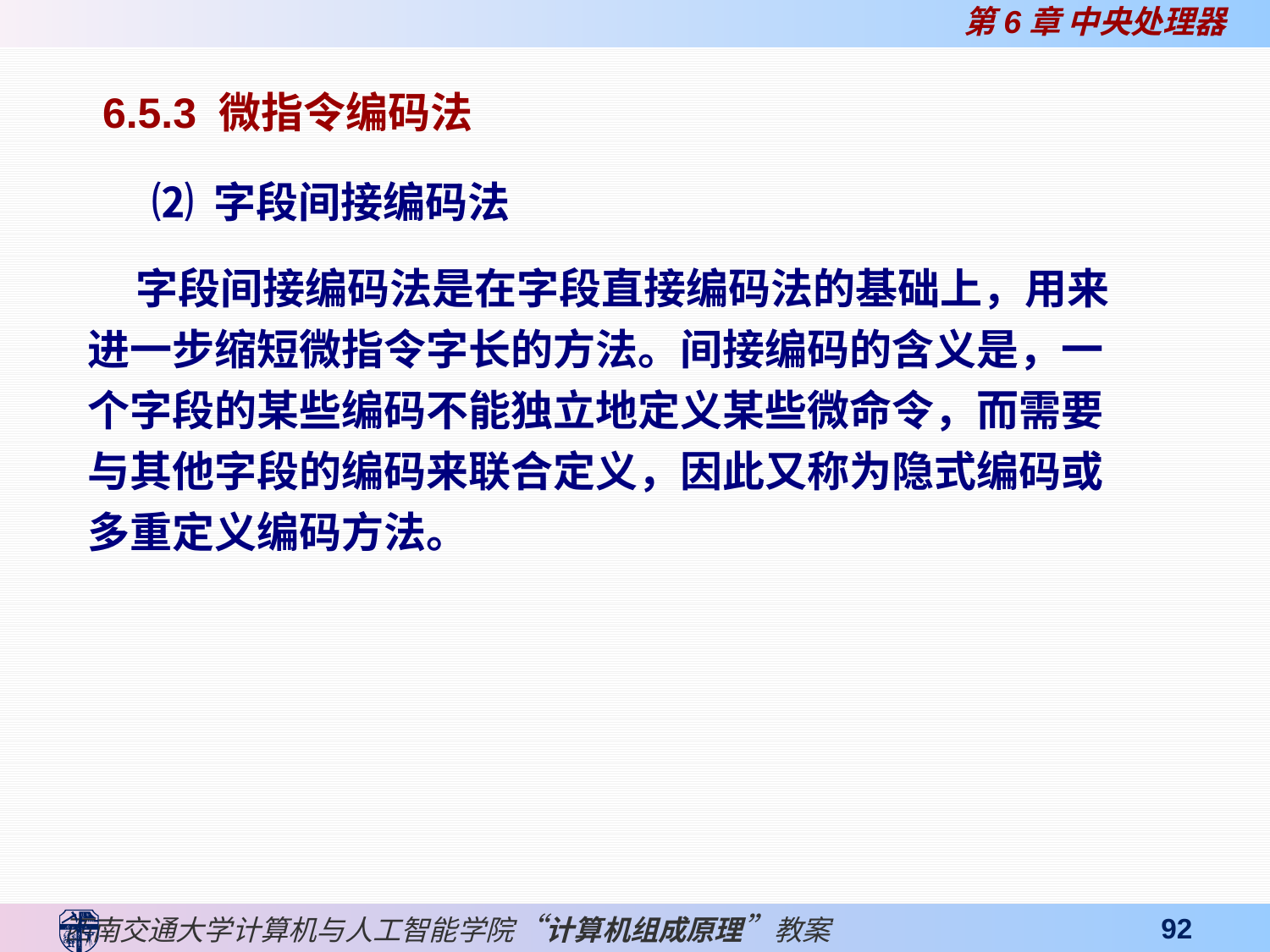

6.5.3 微指令编码法
    ⑵ 字段间接编码法
    字段间接编码法是在字段直接编码法的基础上，用来进一步缩短微指令字长的方法。间接编码的含义是，一个字段的某些编码不能独立地定义某些微命令，而需要与其他字段的编码来联合定义，因此又称为隐式编码或多重定义编码方法。